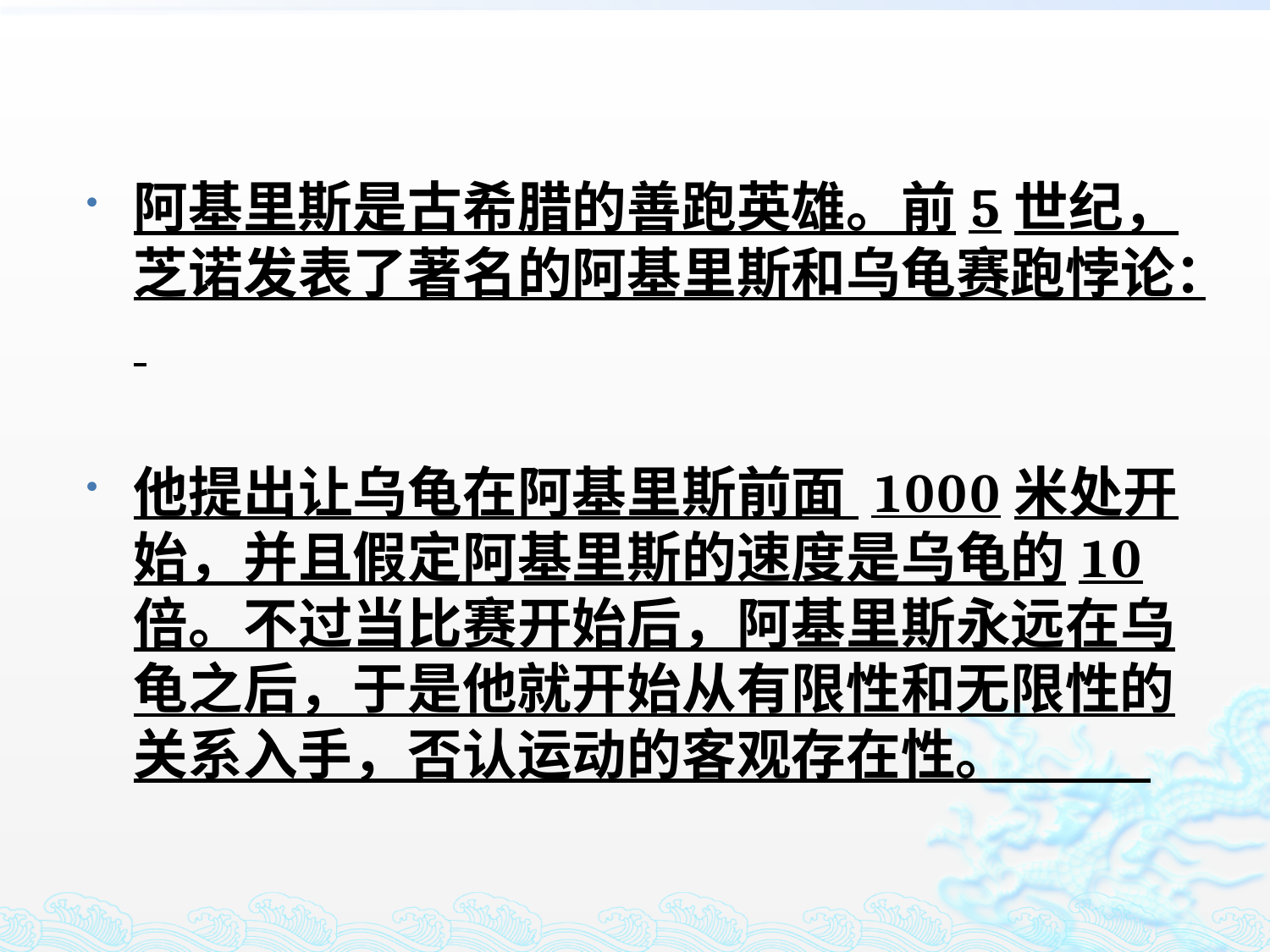

阿基里斯是古希腊的善跑英雄。前5世纪，芝诺发表了著名的阿基里斯和乌龟赛跑悖论：

他提出让乌龟在阿基里斯前面 1000米处开始，并且假定阿基里斯的速度是乌龟的10倍。不过当比赛开始后，阿基里斯永远在乌龟之后，于是他就开始从有限性和无限性的关系入手，否认运动的客观存在性。